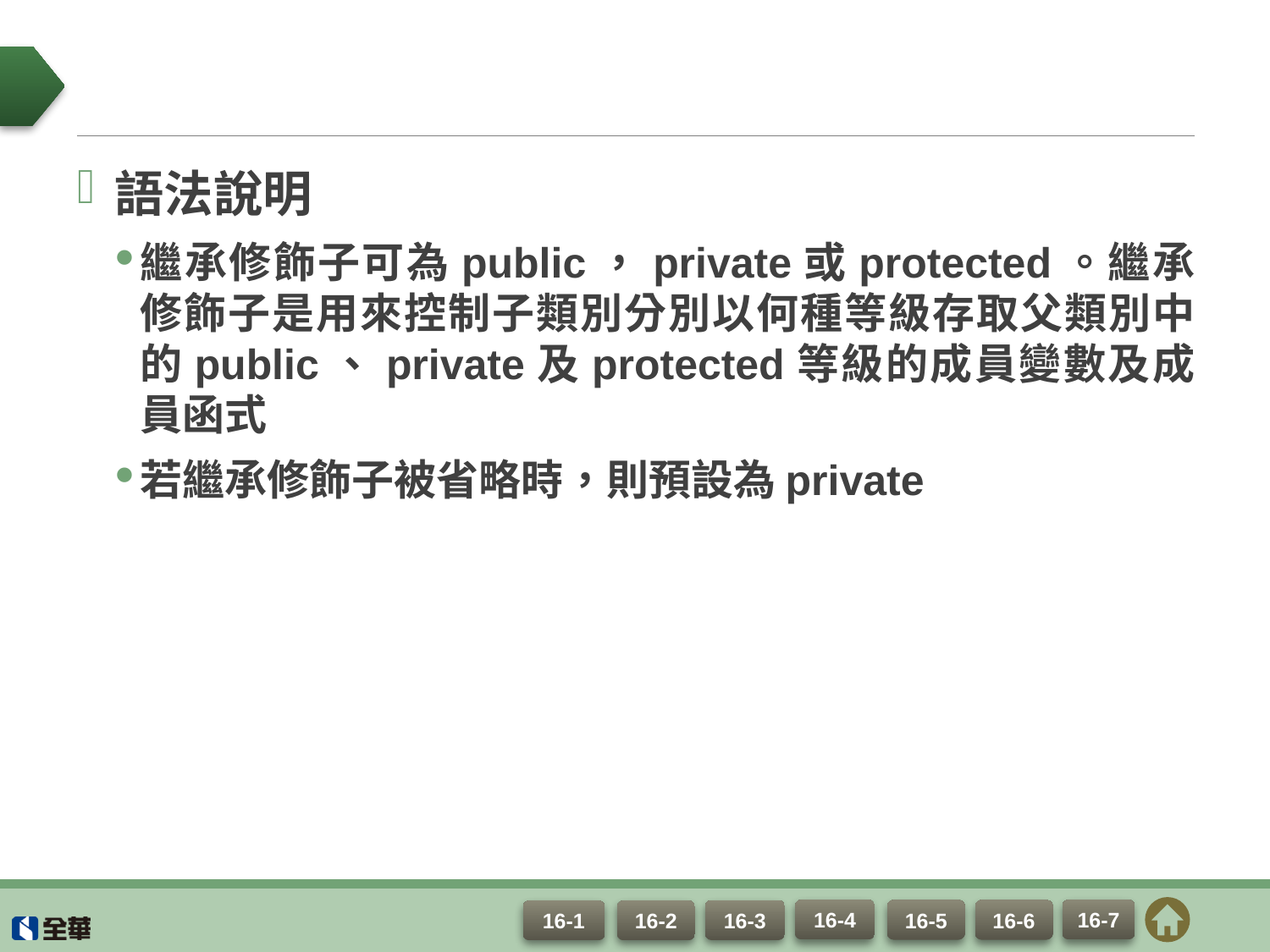

#

語法說明
繼承修飾子可為public，private或protected。繼承修飾子是用來控制子類別分別以何種等級存取父類別中的public、private及protected等級的成員變數及成員函式
若繼承修飾子被省略時，則預設為private